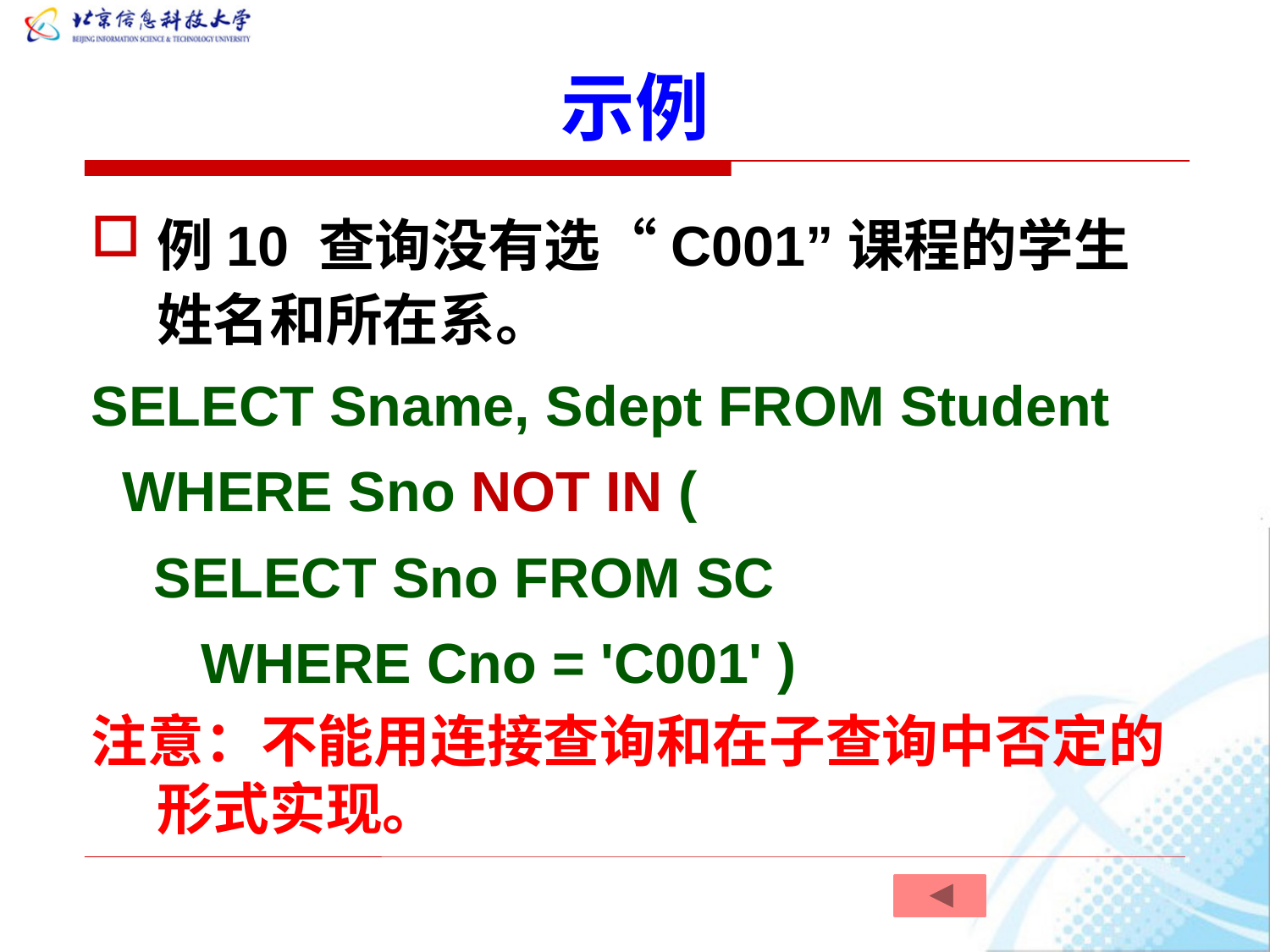

# 示例
例10 查询没有选“C001”课程的学生姓名和所在系。
SELECT Sname, Sdept FROM Student
  WHERE Sno NOT IN (
    SELECT Sno FROM SC
       WHERE Cno = 'C001' )
注意：不能用连接查询和在子查询中否定的形式实现。

131